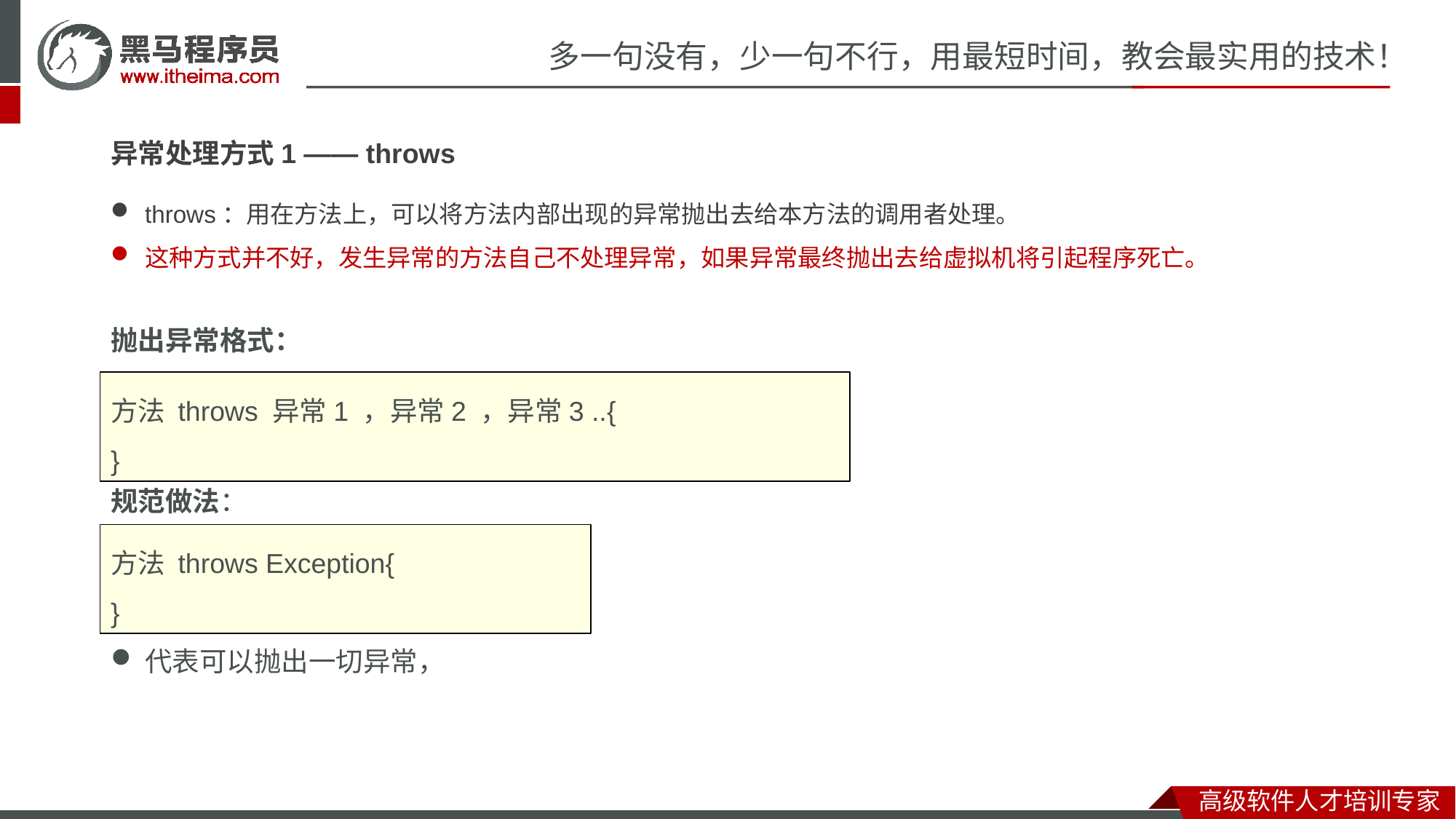

异常处理方式1 —— throws
throws：用在方法上，可以将方法内部出现的异常抛出去给本方法的调用者处理。
这种方式并不好，发生异常的方法自己不处理异常，如果异常最终抛出去给虚拟机将引起程序死亡。
抛出异常格式：
方法 throws 异常1 ，异常2 ，异常3 ..{
}
规范做法：
方法 throws Exception{
}
代表可以抛出一切异常，